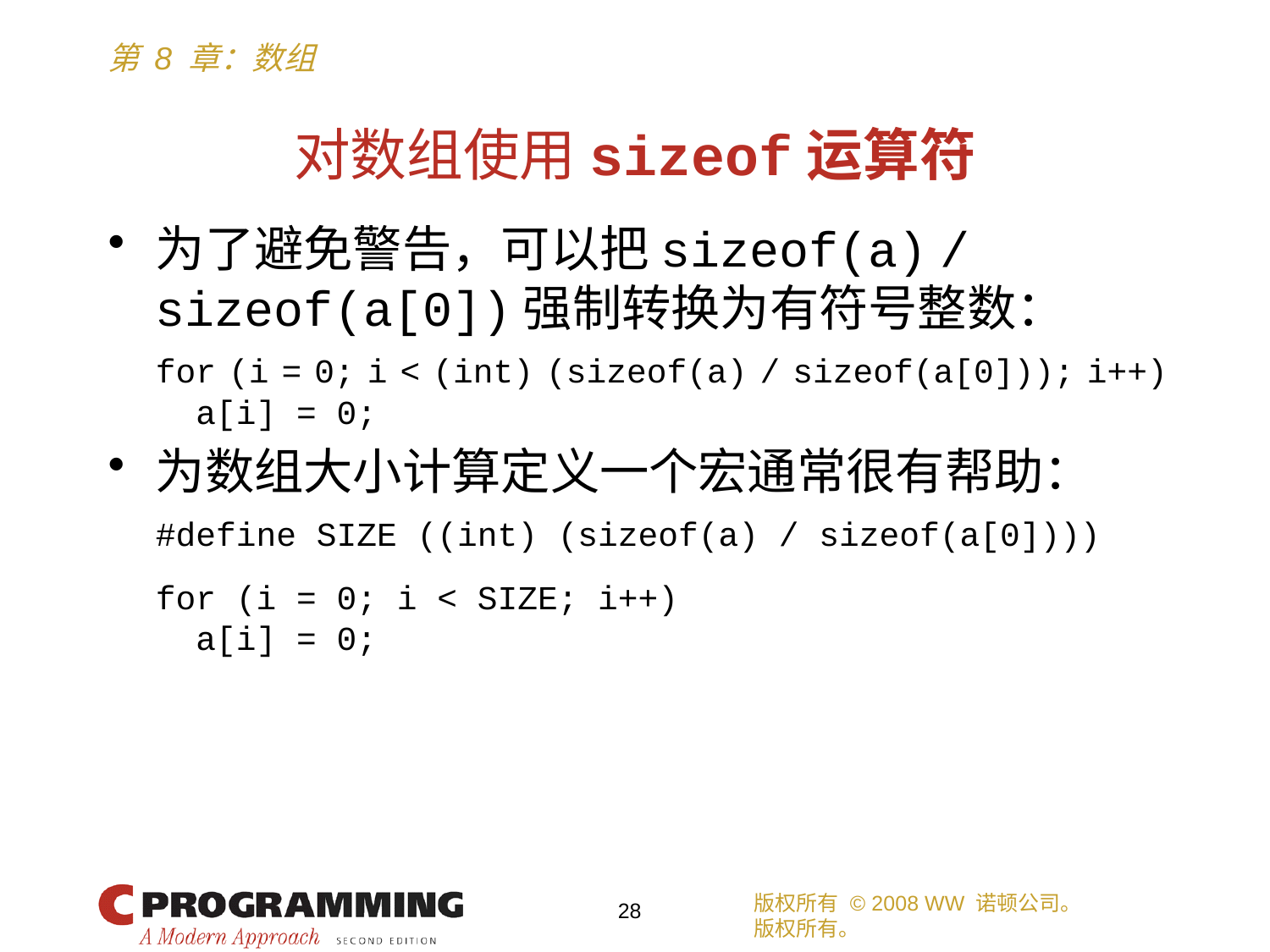

# 对数组使用sizeof运算符
为了避免警告，可以把sizeof(a) / sizeof(a[0])强制转换为有符号整数：
	for (i = 0; i < (int) (sizeof(a) / sizeof(a[0])); i++)
	  a[i] = 0;
为数组大小计算定义一个宏通常很有帮助：
	#define SIZE ((int) (sizeof(a) / sizeof(a[0])))

	for (i = 0; i < SIZE; i++)
	  a[i] = 0;
版权所有 © 2008 WW 诺顿公司。
版权所有。
28